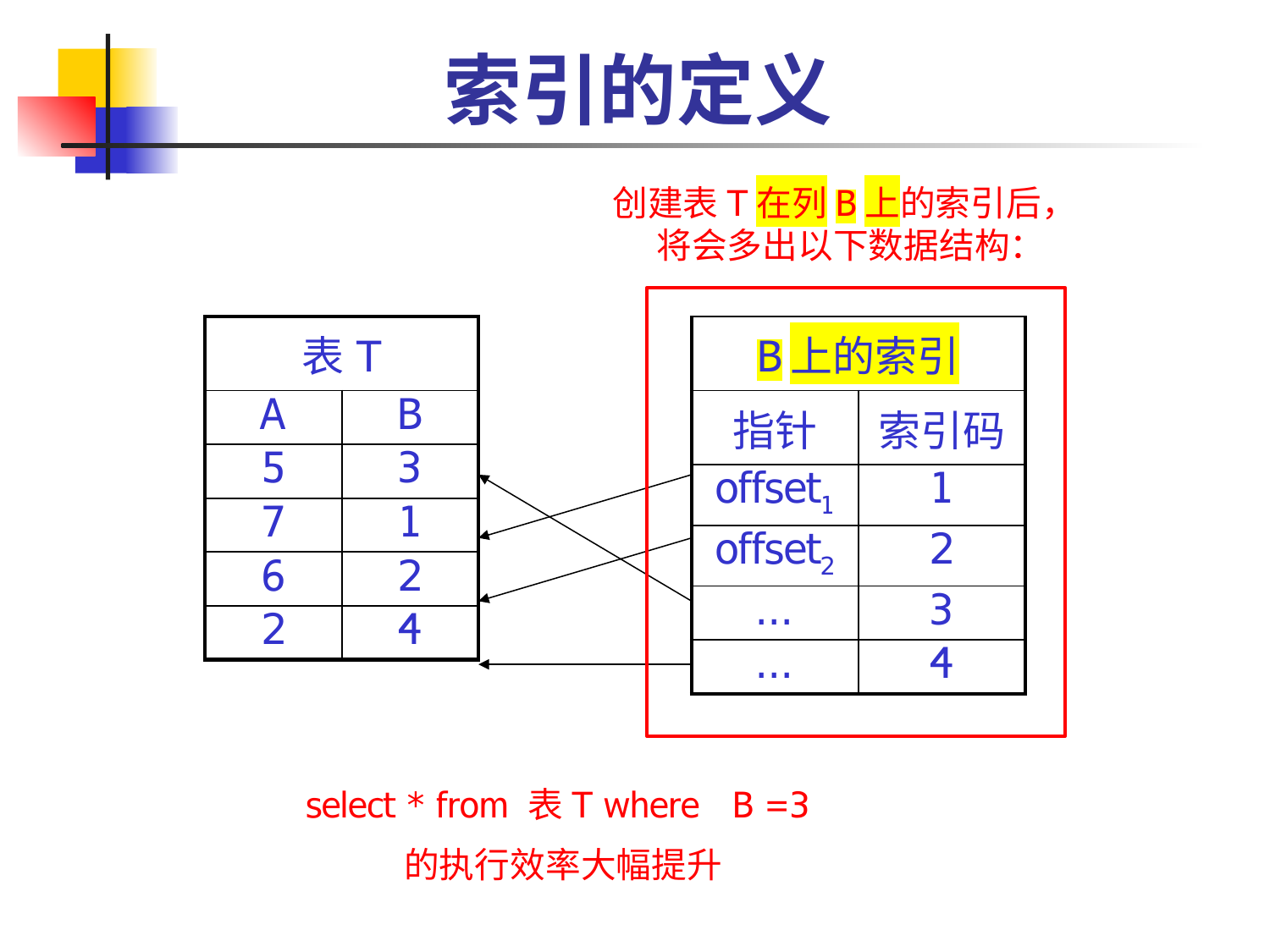

# 索引的定义
创建表T在列B上的索引后，将会多出以下数据结构：

| 表T |  |
| --- | --- |
| A | B |
| 5 | 3 |
| 7 | 1 |
| 6 | 2 |
| 2 | 4 |
| B上的索引 |  |
| --- | --- |
| 指针 | 索引码 |
| offset1 | 1 |
| offset2 | 2 |
| ... | 3 |
| ... | 4 |
select * from 表T where   B =3
的执行效率大幅提升